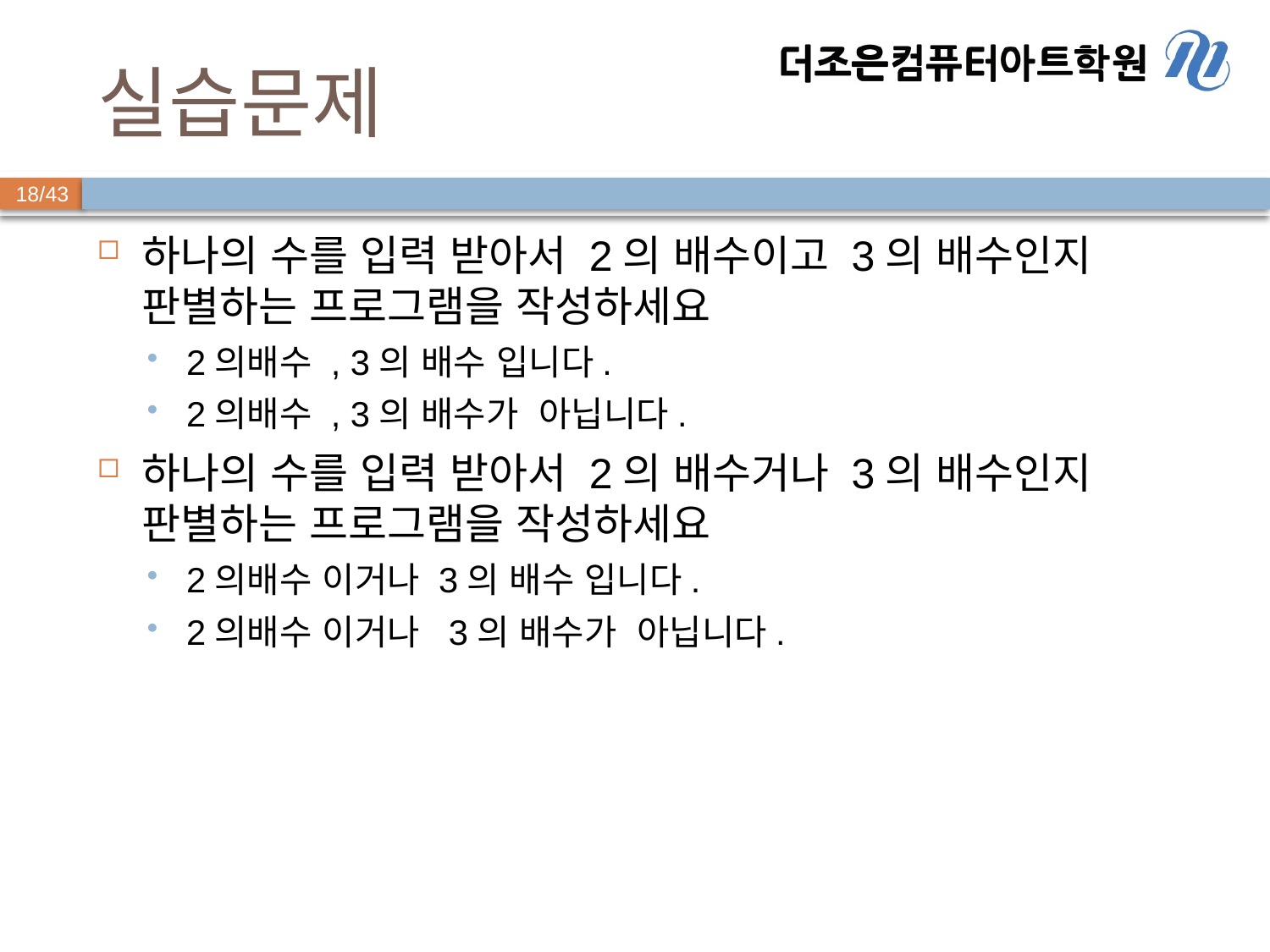

# 실습문제
하나의 수를 입력 받아서 2의 배수이고 3의 배수인지 판별하는 프로그램을 작성하세요
2의배수 , 3의 배수 입니다.
2의배수 , 3의 배수가  아닙니다.
하나의 수를 입력 받아서 2의 배수거나 3의 배수인지 판별하는 프로그램을 작성하세요
2의배수 이거나 3의 배수 입니다.
2의배수 이거나  3의 배수가  아닙니다.